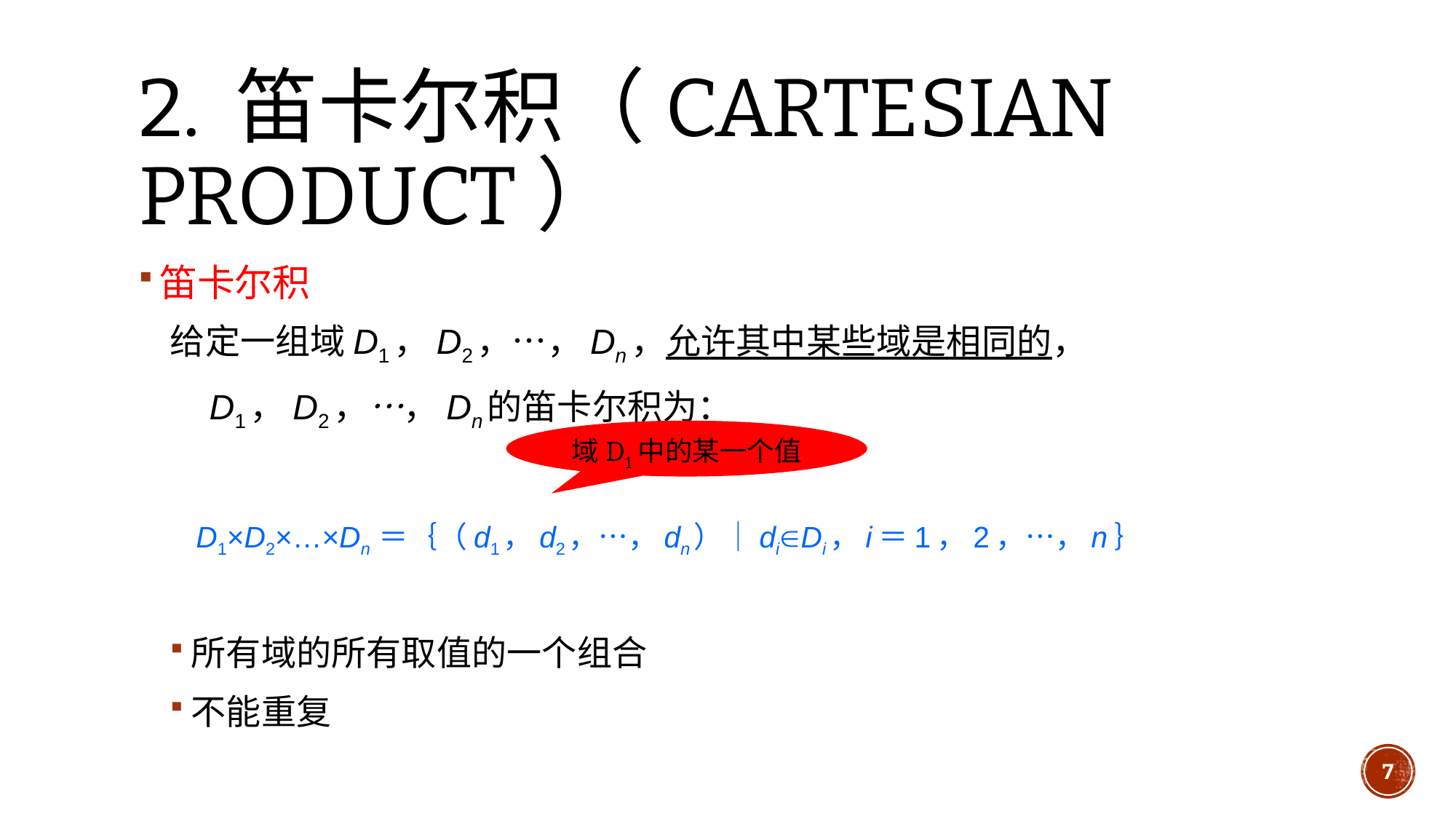

# 2. 笛卡尔积（Cartesian Product）
笛卡尔积
给定一组域D1，D2，…，Dn，允许其中某些域是相同的，
    D1，D2，…，Dn的笛卡尔积为：

       D1×D2×…×Dn ＝｛（d1，d2，…，dn）｜di∈Di，i＝1，2，…，n｝

所有域的所有取值的一个组合
不能重复

域D1中的某一个值
7